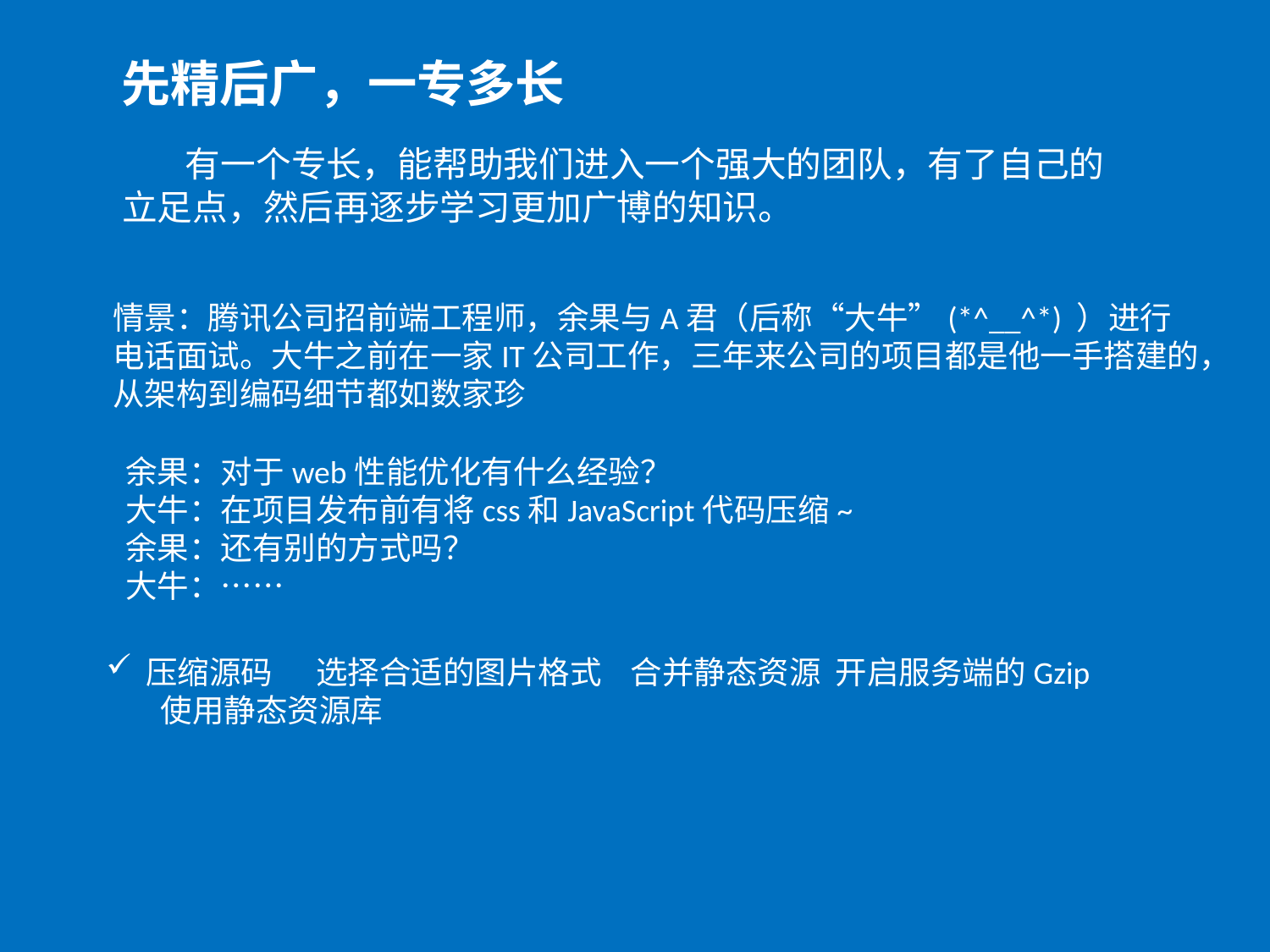

先精后广，一专多长
       有一个专长，能帮助我们进入一个强大的团队，有了自己的立足点，然后再逐步学习更加广博的知识。
情景：腾讯公司招前端工程师，余果与A君（后称“大牛”(*^__^*) ）进行电话面试。大牛之前在一家IT公司工作，三年来公司的项目都是他一手搭建的，从架构到编码细节都如数家珍
余果：对于web性能优化有什么经验？
大牛：在项目发布前有将css和JavaScript代码压缩~
余果：还有别的方式吗？
大牛：……
压缩源码      选择合适的图片格式    合并静态资源  开启服务端的Gzip  使用静态资源库